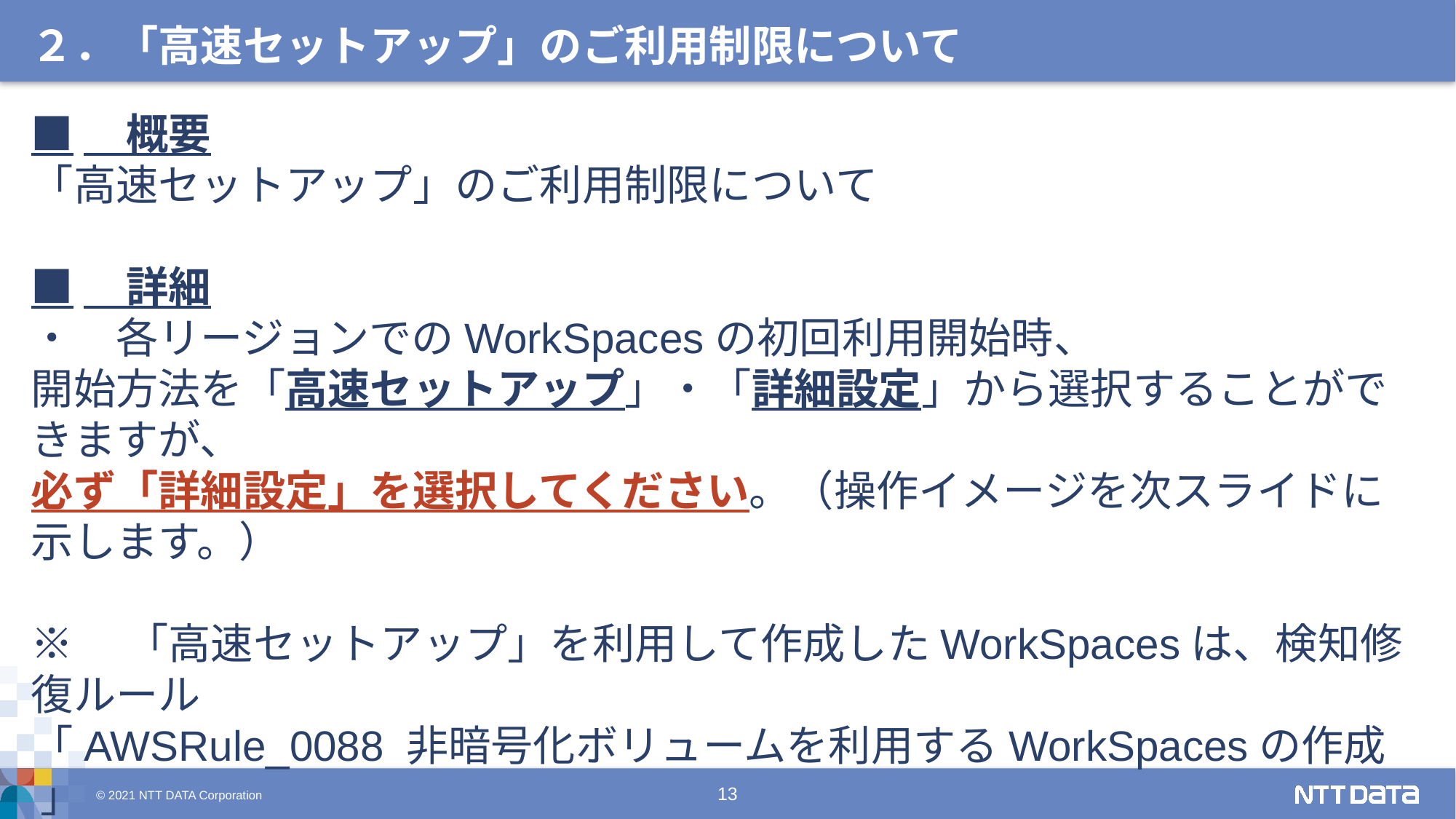

２．「高速セットアップ」のご利用制限について
■　概要
「高速セットアップ」のご利用制限について

■　詳細
・　各リージョンでのWorkSpacesの初回利用開始時、
開始方法を「高速セットアップ」・「詳細設定」から選択することができますが、
必ず「詳細設定」を選択してください。（操作イメージを次スライドに示します。）

※　「高速セットアップ」を利用して作成したWorkSpacesは、検知修復ルール
「AWSRule_0088 非暗号化ボリュームを利用するWorkSpacesの作成 」
による保護の対象外であり、上記条件に抵触していても修復処理が行われません。